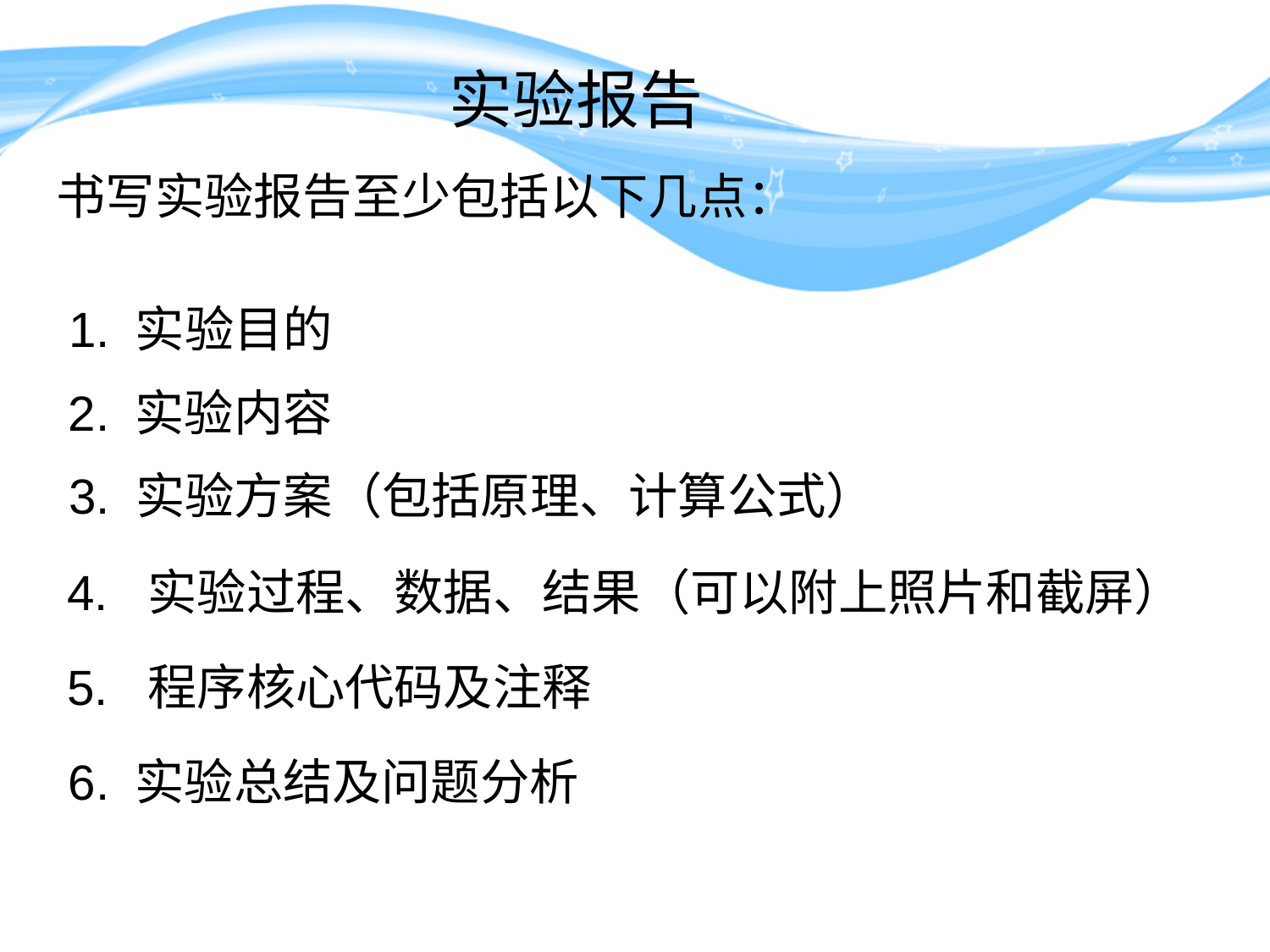

实验报告
书写实验报告至少包括以下几点：
1. 实验目的
2. 实验内容
3. 实验方案（包括原理、计算公式）
4.  实验过程、数据、结果（可以附上照片和截屏）
5.  程序核心代码及注释
6. 实验总结及问题分析